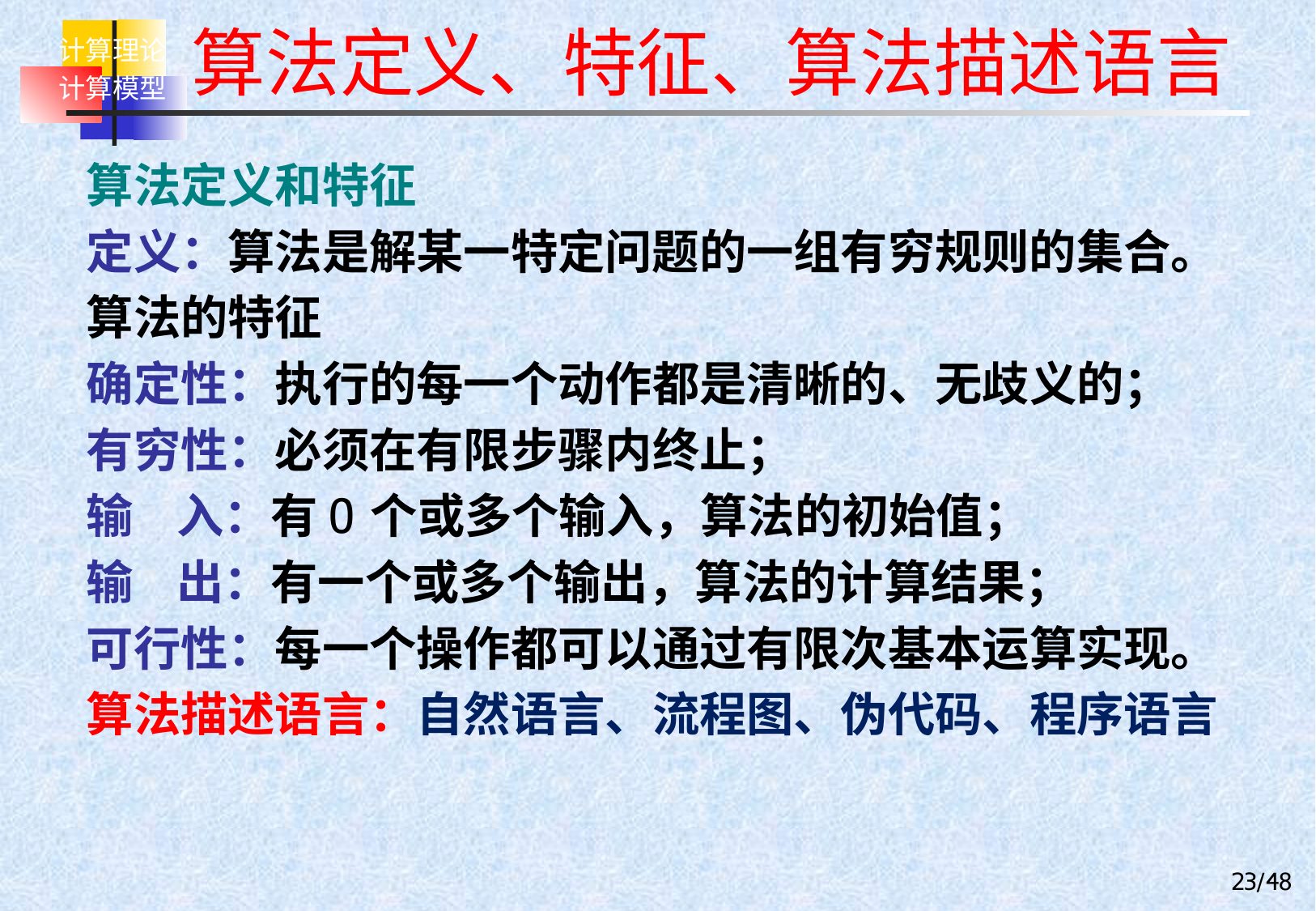

# 算法定义、特征、算法描述语言
算法定义和特征
定义：算法是解某一特定问题的一组有穷规则的集合。
算法的特征
确定性：执行的每一个动作都是清晰的、无歧义的；
有穷性：必须在有限步骤内终止；
输    入：有0个或多个输入，算法的初始值；
输    出：有一个或多个输出，算法的计算结果；
可行性：每一个操作都可以通过有限次基本运算实现。
算法描述语言：自然语言、流程图、伪代码、程序语言

23/48